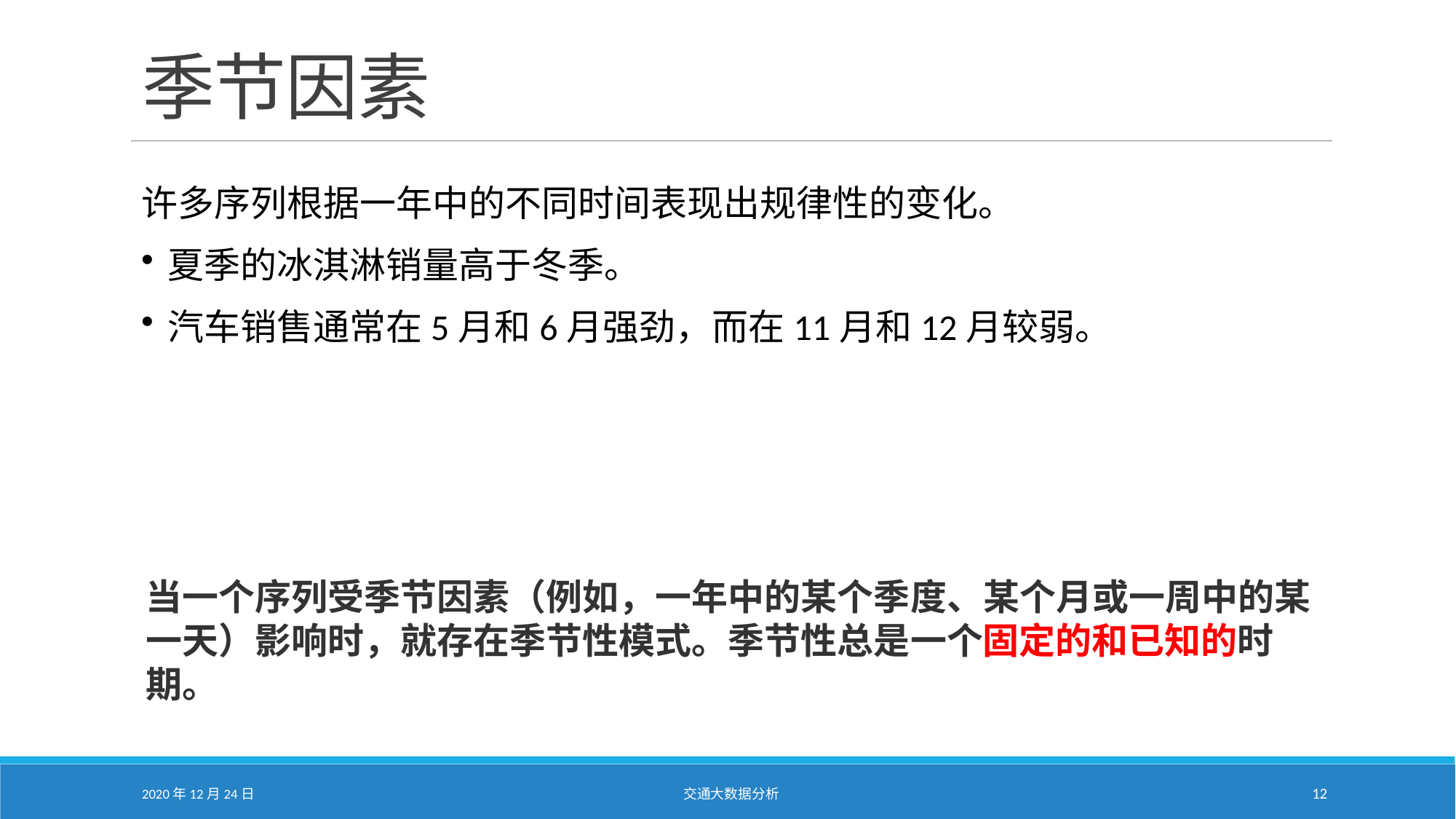

# 季节因素
许多序列根据一年中的不同时间表现出规律性的变化。
夏季的冰淇淋销量高于冬季。
汽车销售通常在5月和6月强劲，而在11月和12月较弱。
当一个序列受季节因素（例如，一年中的某个季度、某个月或一周中的某一天）影响时，就存在季节性模式。季节性总是一个固定的和已知的时期。
2020年12月24日
交通大数据分析
12